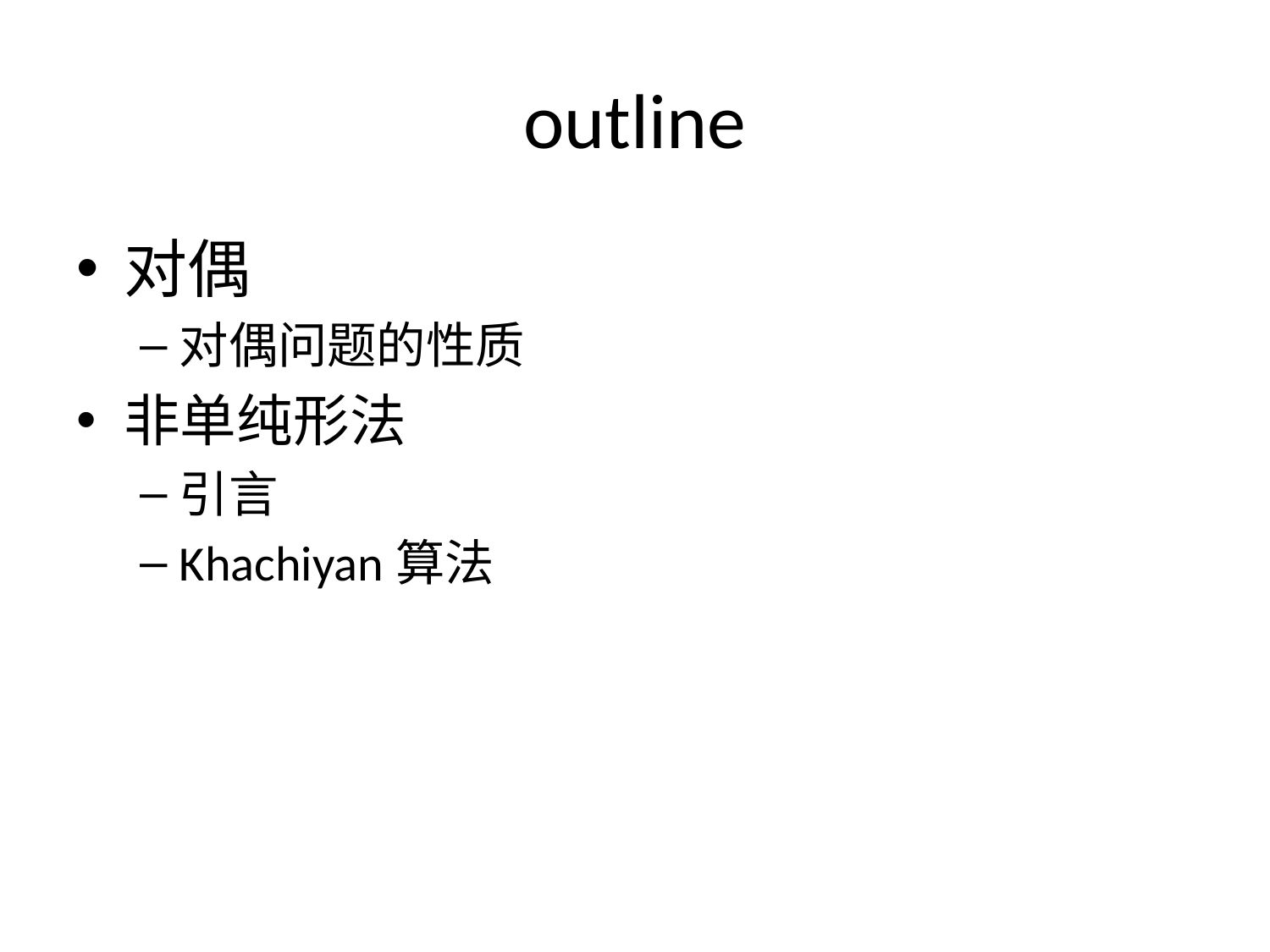

# outline
对偶
对偶问题的性质
非单纯形法
引言
Khachiyan算法